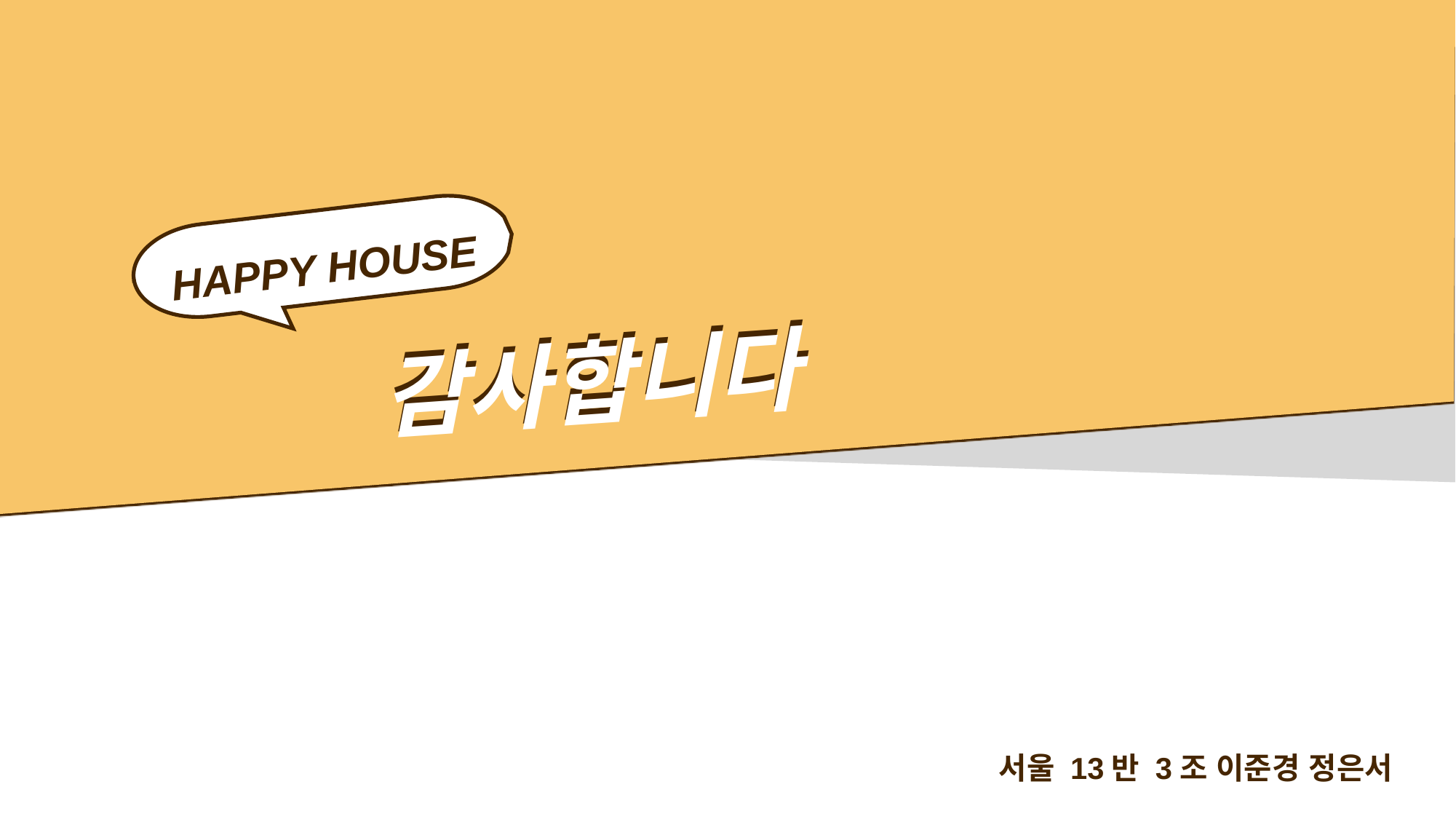

HAPPY HOUSE
감사합니다
감사합니다
서울 13반 3조 이준경 정은서